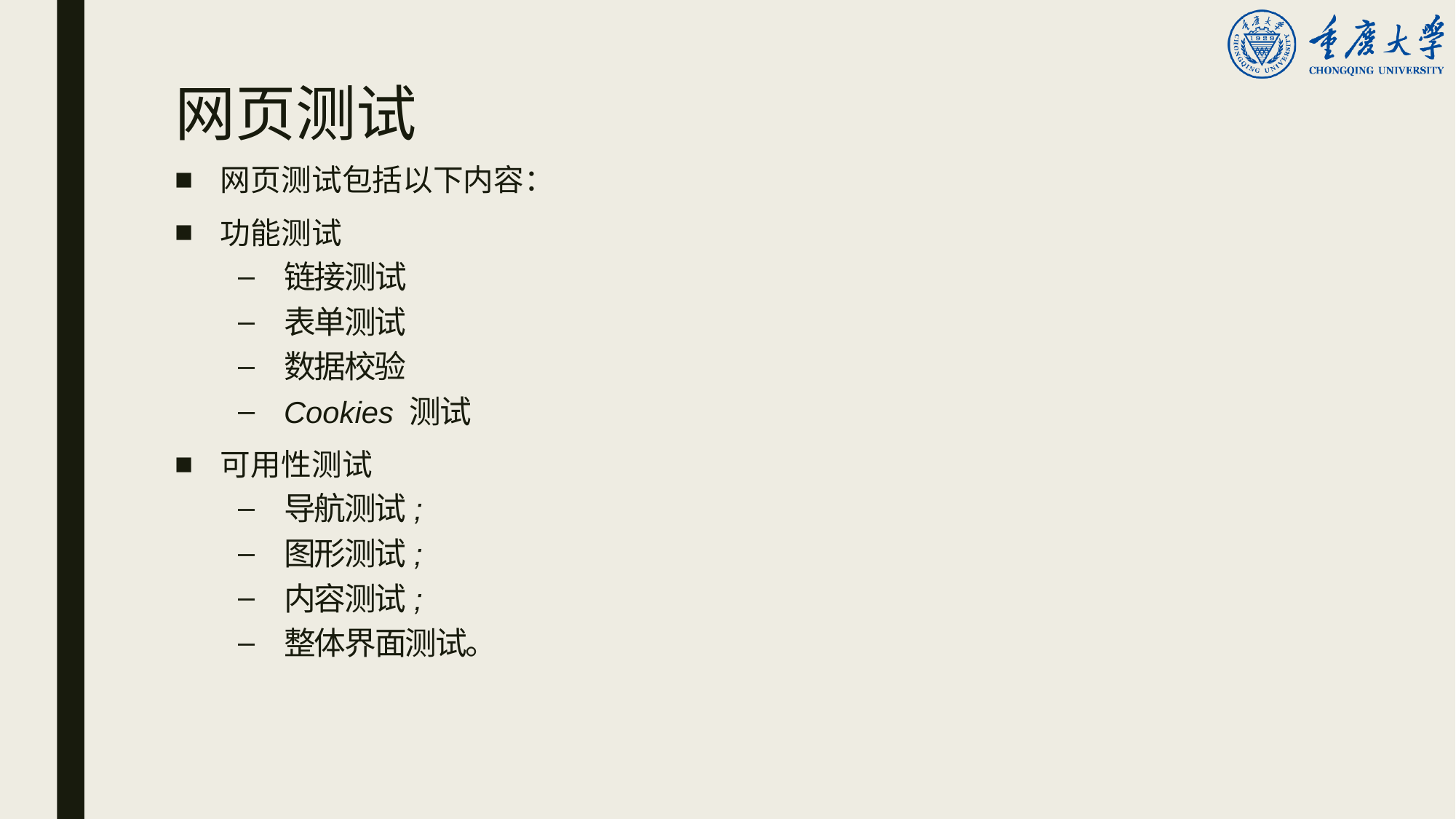

# 网页测试
网页测试包括以下内容：
功能测试
链接测试
表单测试
数据校验
Cookies 测试
可用性测试
导航测试;
图形测试;
内容测试;
整体界面测试。